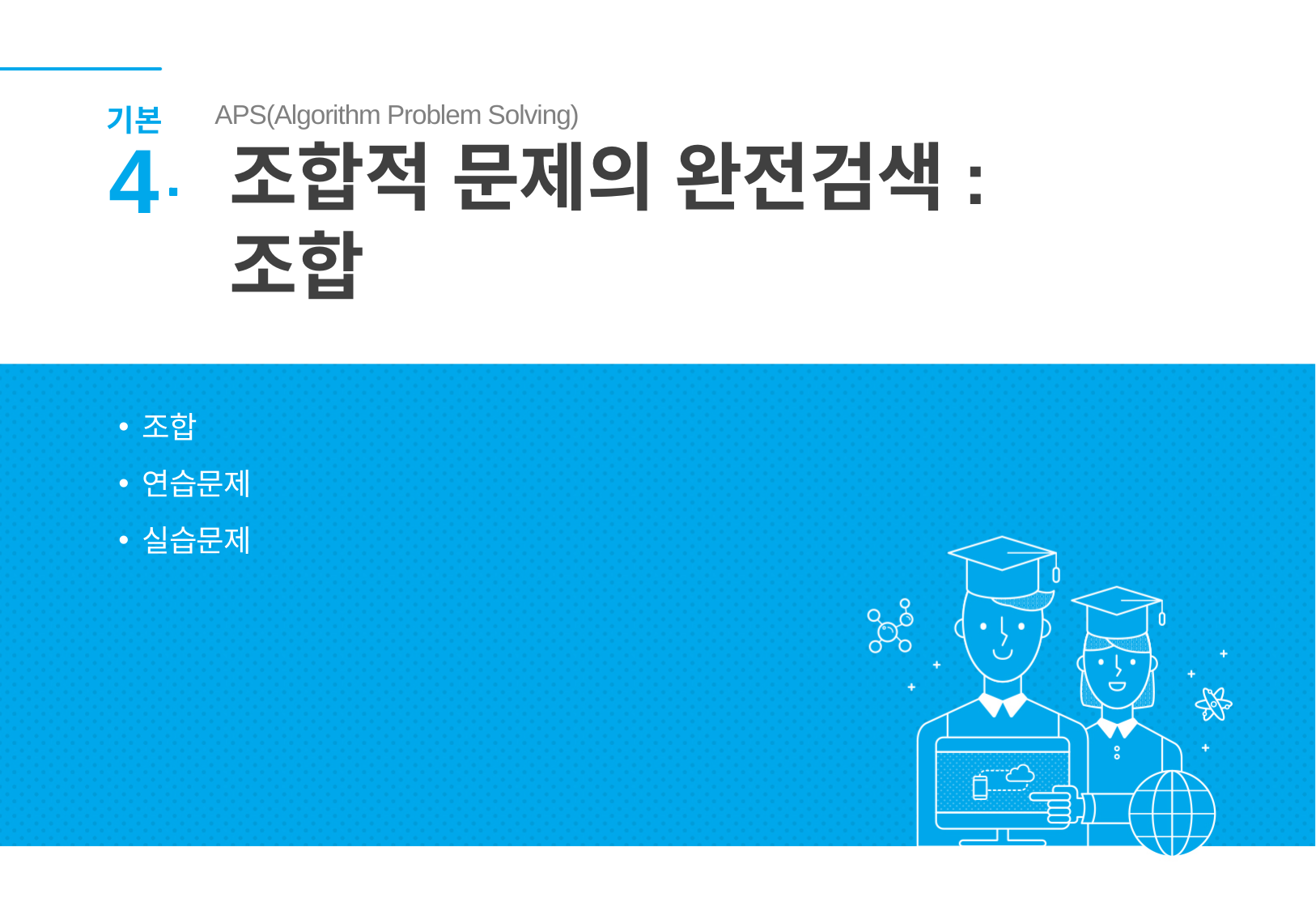

APS(Algorithm Problem Solving)
기본

4
조합적 문제의 완전검색:
조합
조합
연습문제
실습문제